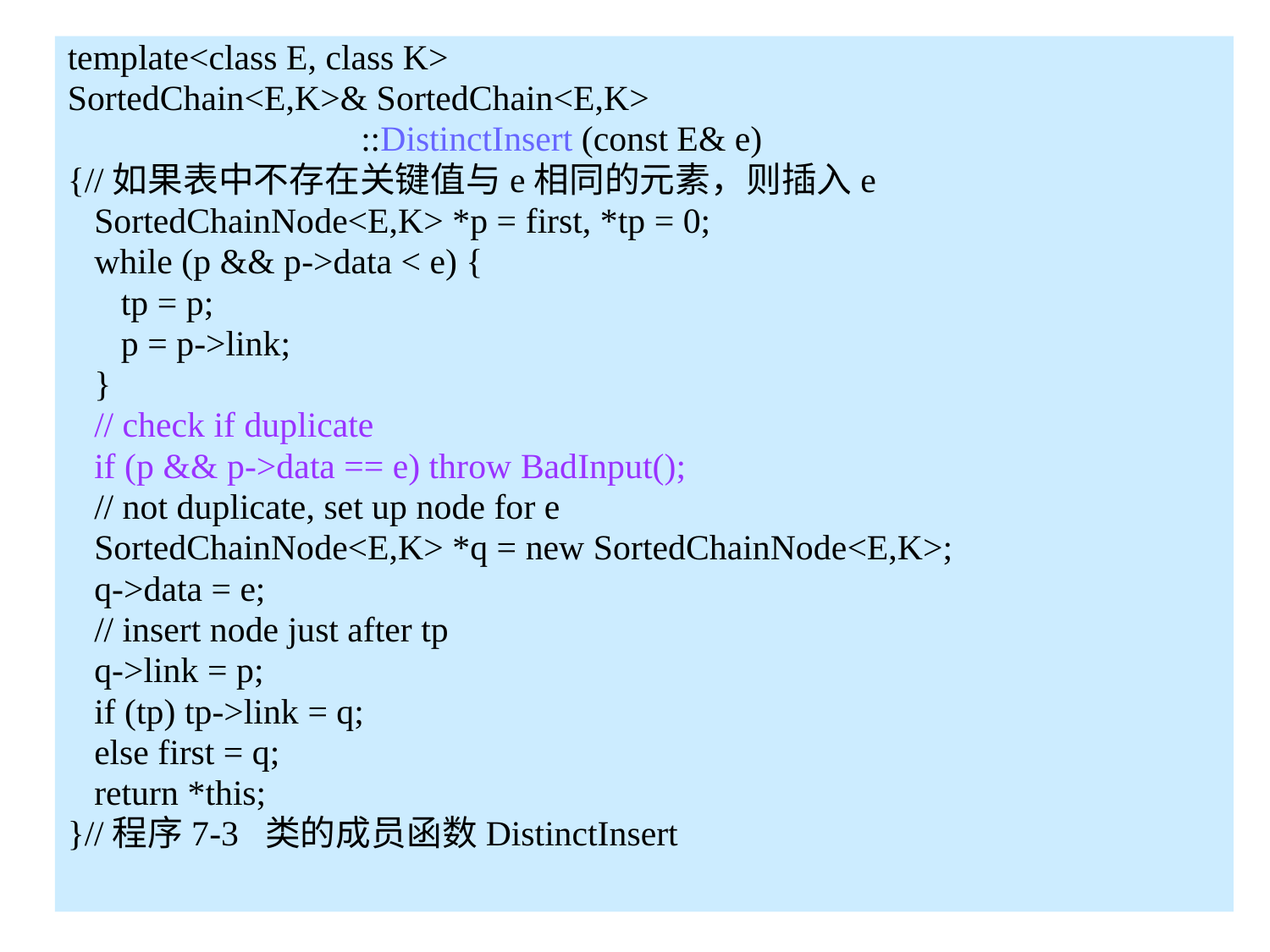

template<class E, class K>
SortedChain<E,K>& SortedChain<E,K>
                                 ::DistinctInsert (const E& e)
{//如果表中不存在关键值与e相同的元素，则插入e
   SortedChainNode<E,K> *p = first, *tp = 0;
   while (p && p->data < e) {
      tp = p;
      p = p->link;
   }
   // check if duplicate
   if (p && p->data == e) throw BadInput();
   // not duplicate, set up node for e
   SortedChainNode<E,K> *q = new SortedChainNode<E,K>;
   q->data = e;
   // insert node just after tp
   q->link = p;
   if (tp) tp->link = q;
   else first = q;
   return *this;
}//程序7-3  类的成员函数DistinctInsert
20
7.2	Linear List Representation